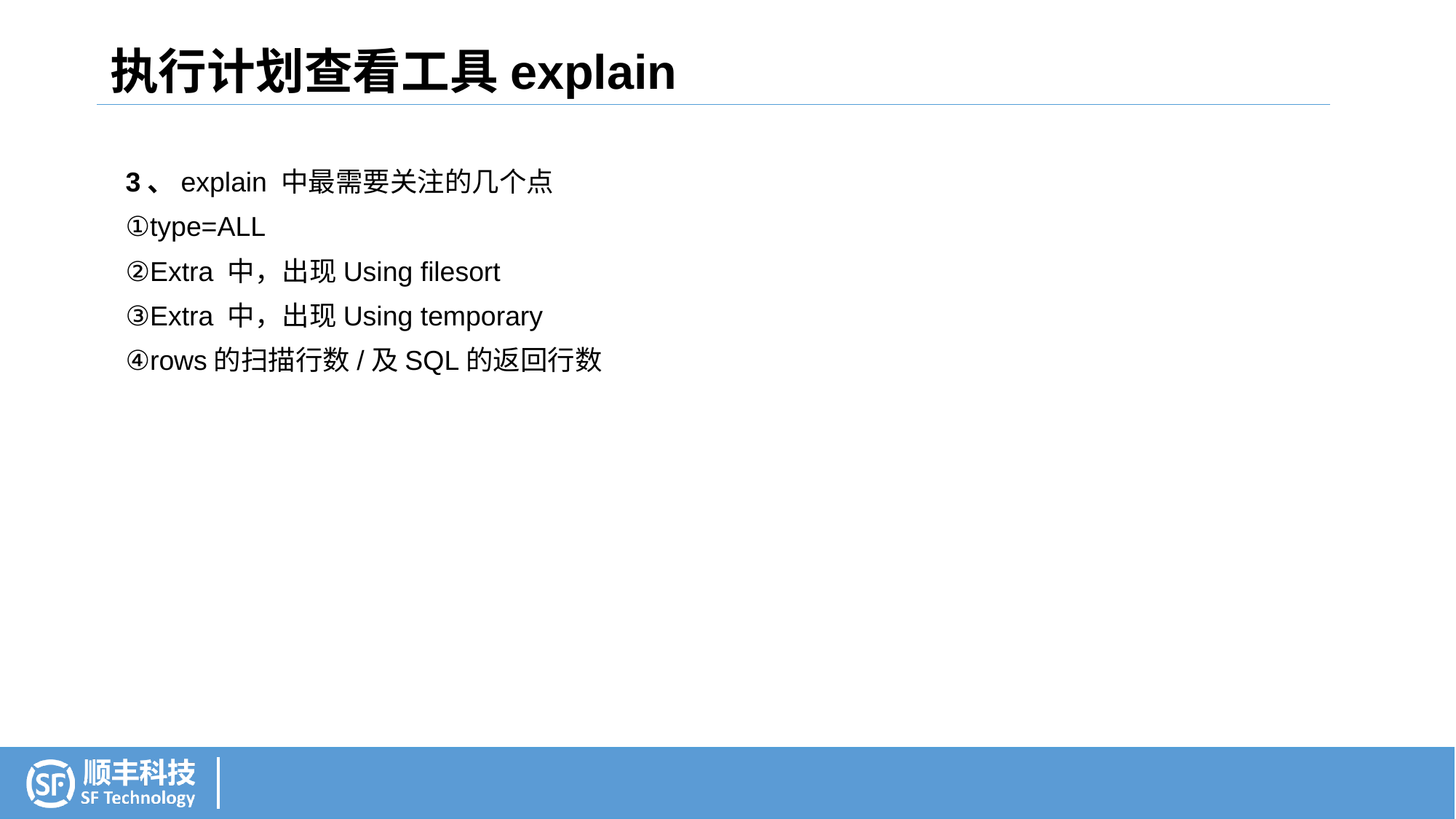

执行计划查看工具explain
3、explain 中最需要关注的几个点
①type=ALL
②Extra 中，出现Using filesort
③Extra 中，出现Using temporary
④rows的扫描行数/及SQL的返回行数